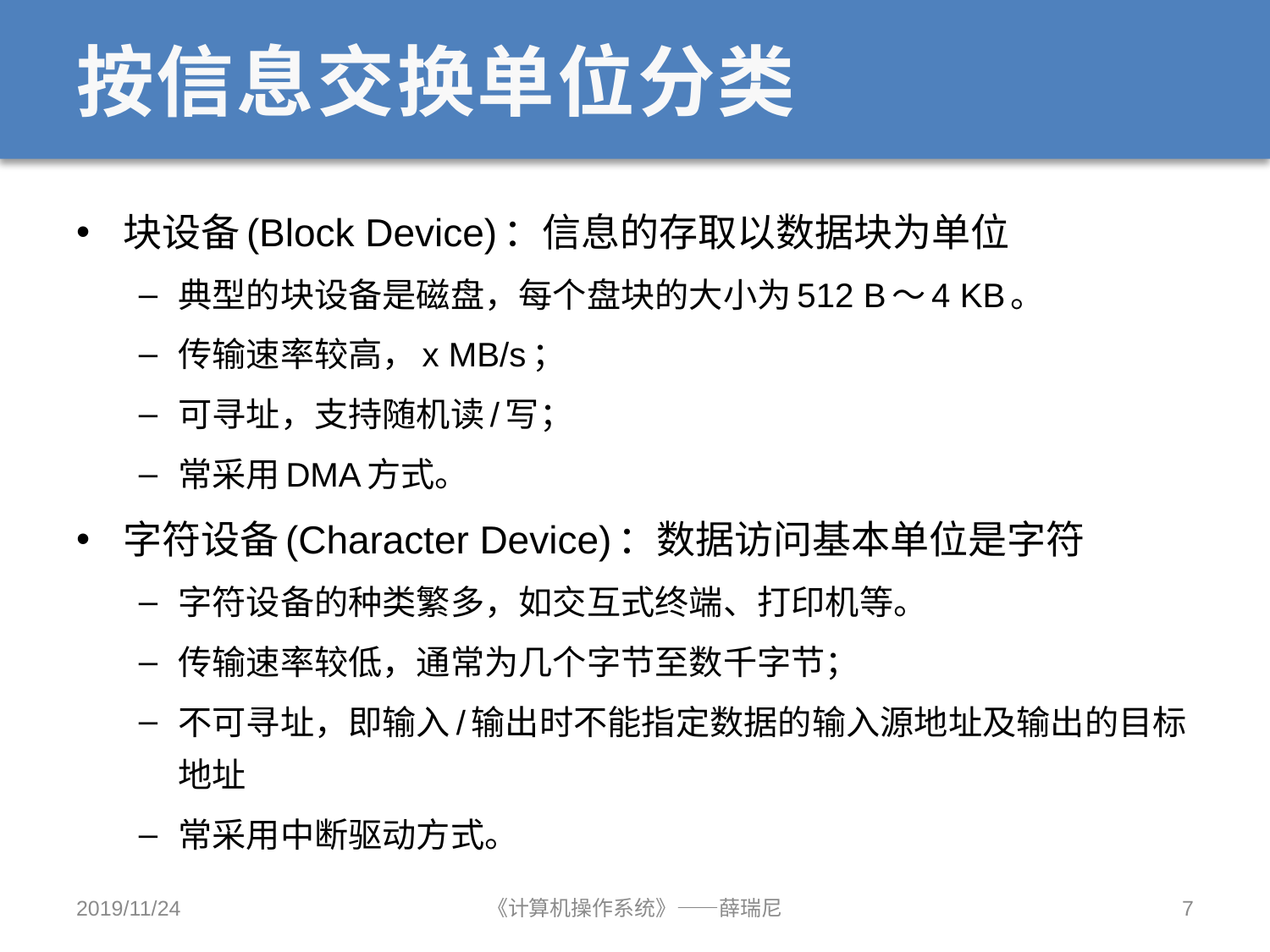

# 按信息交换单位分类
块设备(Block Device)：信息的存取以数据块为单位
典型的块设备是磁盘，每个盘块的大小为512 B～4 KB。
传输速率较高，x MB/s；
可寻址，支持随机读/写；
常采用DMA方式。
字符设备(Character Device)：数据访问基本单位是字符
字符设备的种类繁多，如交互式终端、打印机等。
传输速率较低，通常为几个字节至数千字节；
不可寻址，即输入/输出时不能指定数据的输入源地址及输出的目标地址
常采用中断驱动方式。

2019/11/24
《计算机操作系统》——薛瑞尼
7